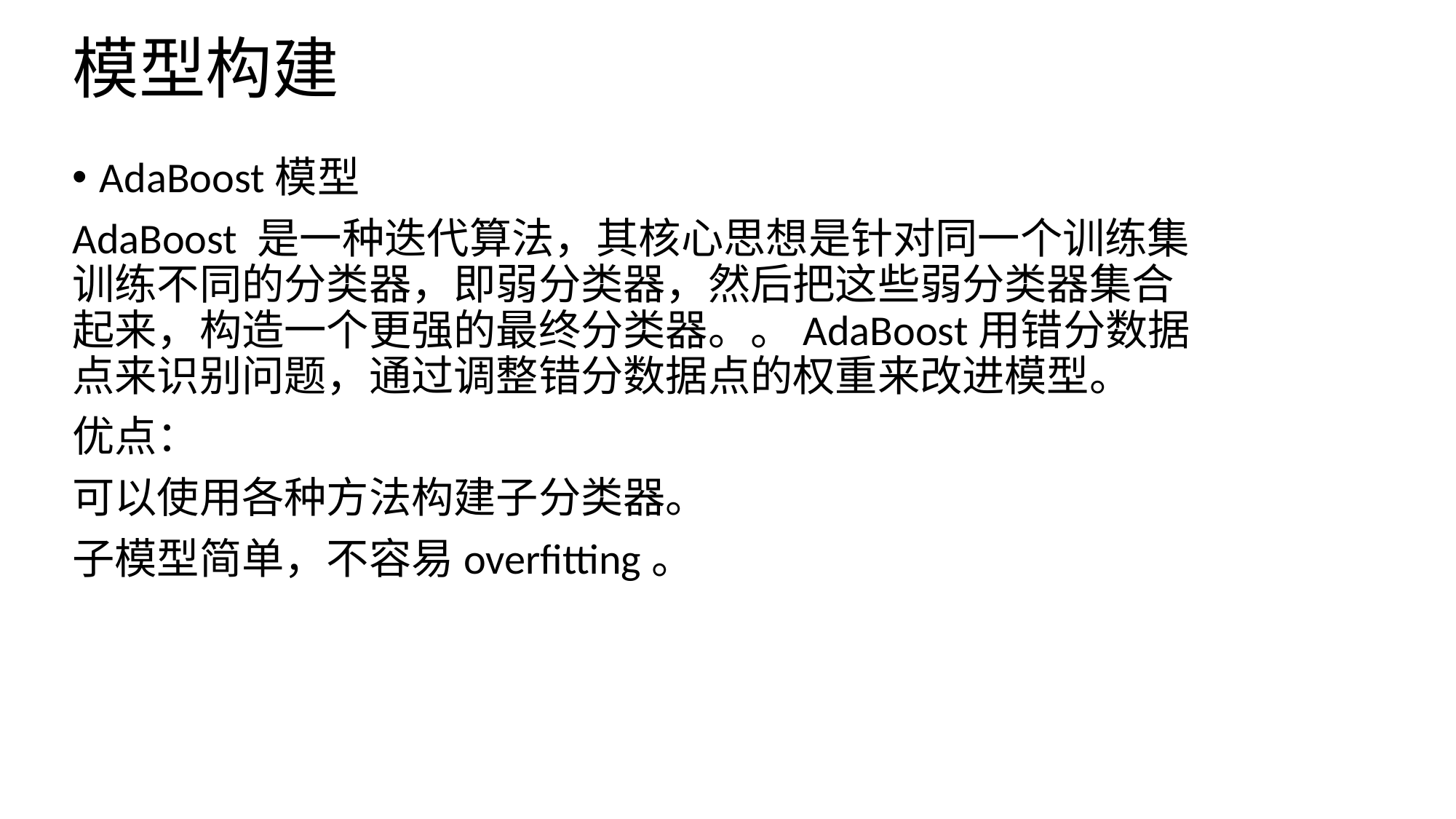

# 模型构建
AdaBoost模型
AdaBoost 是一种迭代算法，其核心思想是针对同一个训练集训练不同的分类器，即弱分类器，然后把这些弱分类器集合起来，构造一个更强的最终分类器。。AdaBoost用错分数据点来识别问题，通过调整错分数据点的权重来改进模型。
优点：
可以使用各种方法构建子分类器。
子模型简单，不容易overfitting。